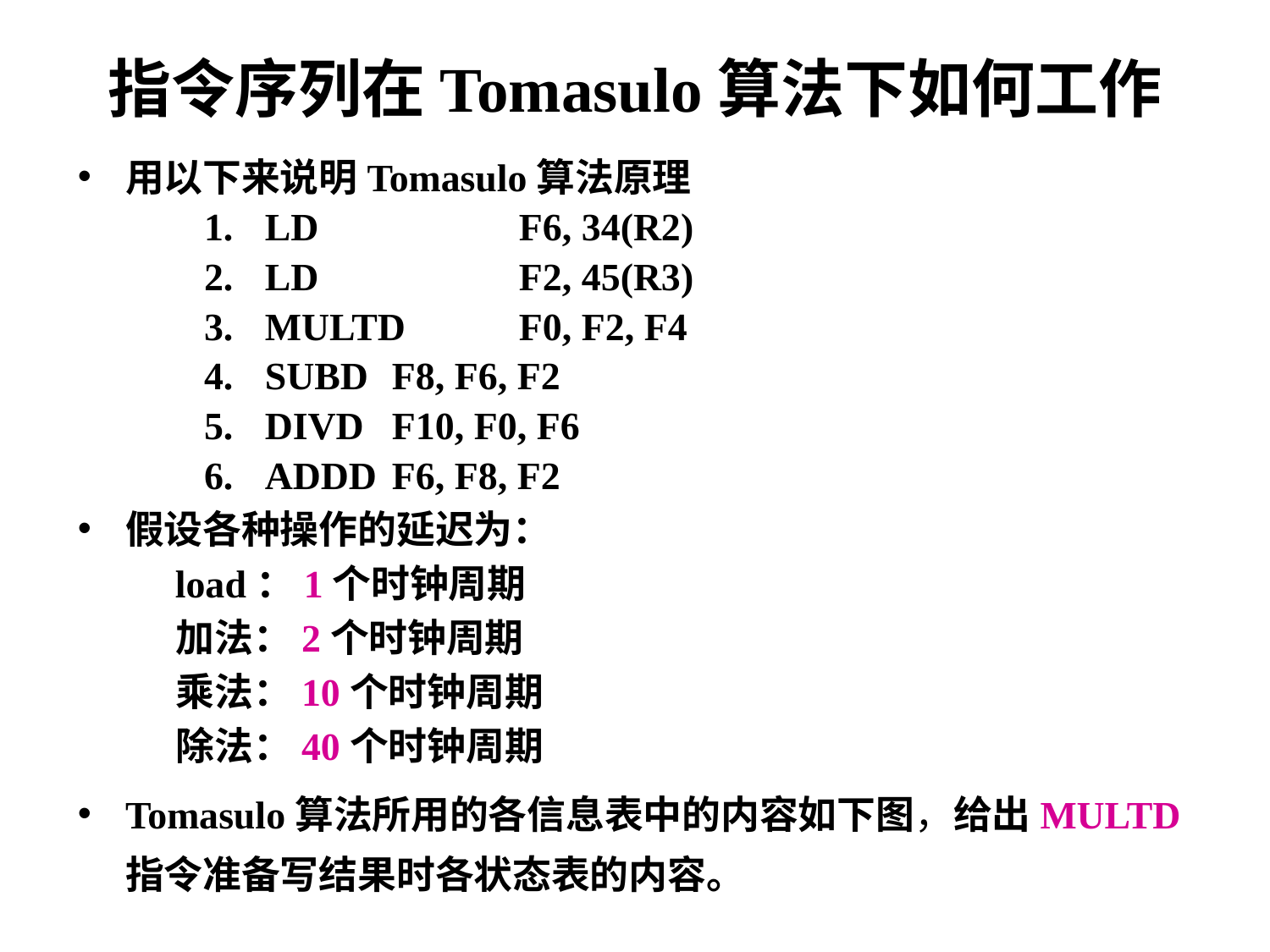

指令序列在Tomasulo算法下如何工作
用以下来说明Tomasulo算法原理
LD		F6, 34(R2)
LD		F2, 45(R3)
MULTD	F0, F2, F4
SUBD	F8, F6, F2
DIVD	F10, F0, F6
ADDD	F6, F8, F2
假设各种操作的延迟为：
          load：1个时钟周期
          加法：2个时钟周期
          乘法：10个时钟周期
          除法：40个时钟周期
Tomasulo算法所用的各信息表中的内容如下图，给出MULTD指令准备写结果时各状态表的内容。